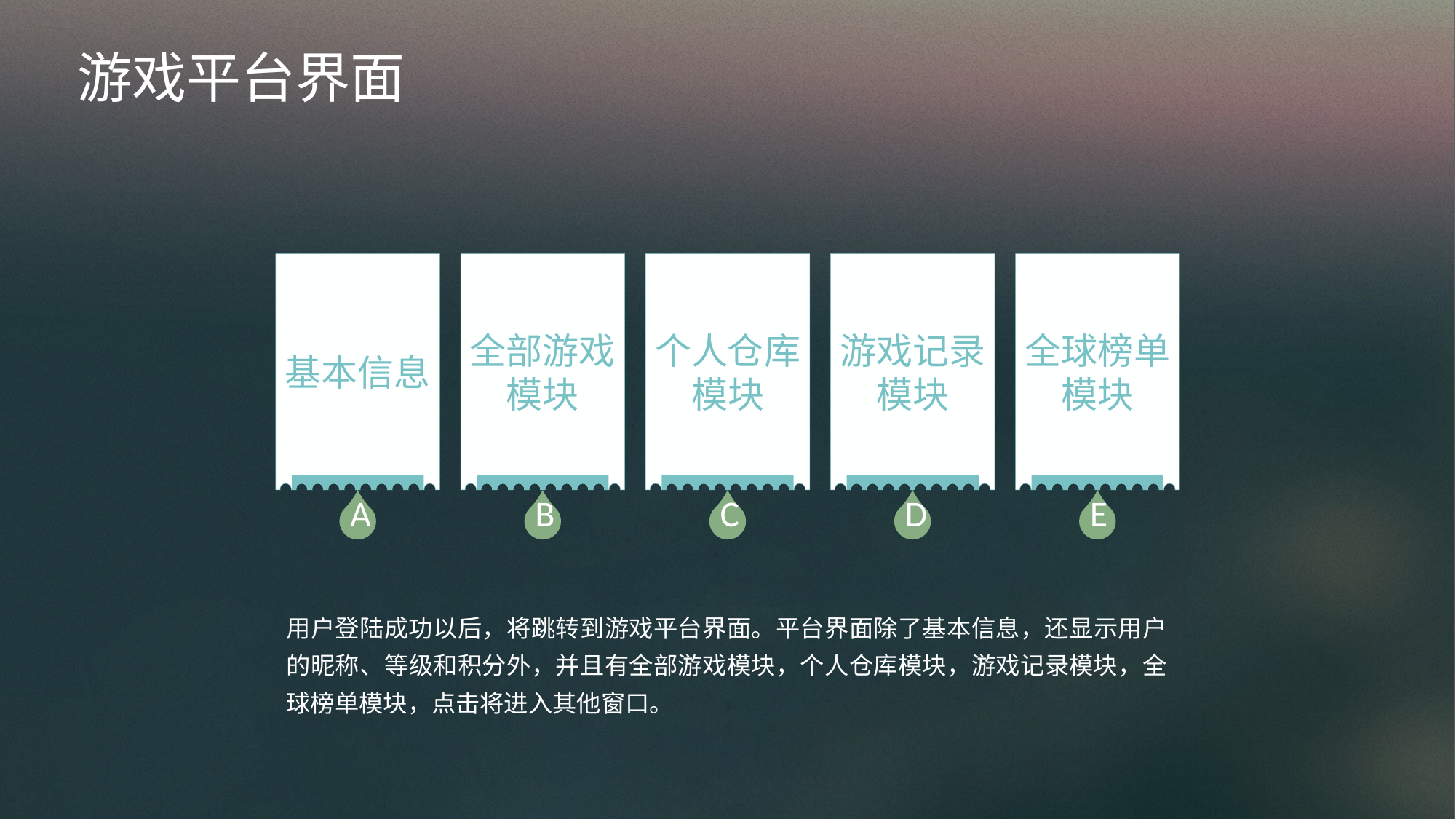

# 游戏平台界面
基本信息
全部游戏模块
个人仓库模块
游戏记录模块
全球榜单模块

A
B
C
D
E
用户登陆成功以后，将跳转到游戏平台界面。平台界面除了基本信息，还显示用户的昵称、等级和积分外，并且有全部游戏模块，个人仓库模块，游戏记录模块，全球榜单模块，点击将进入其他窗口。